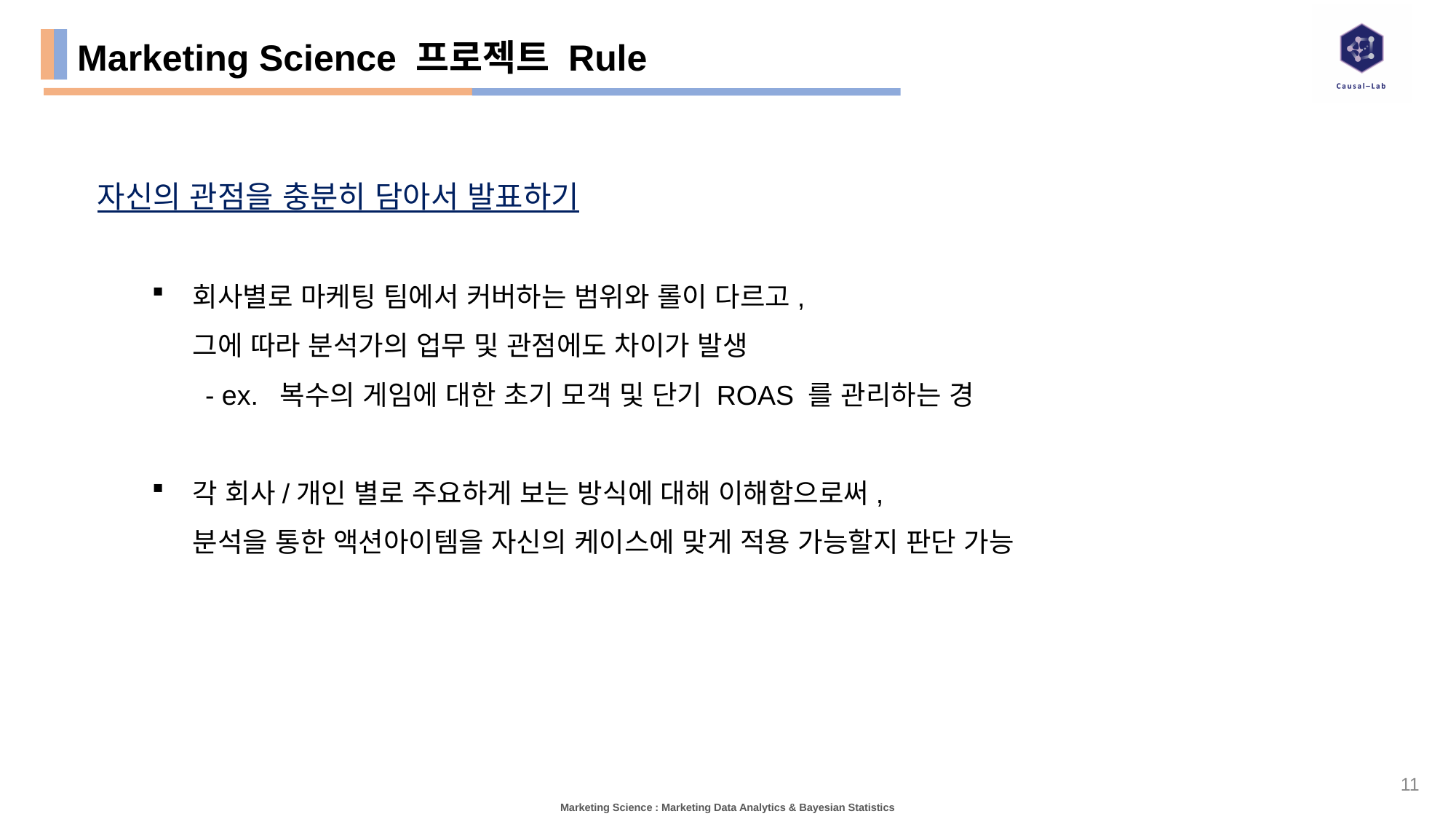

# Marketing Science 프로젝트 Rule
자신의 관점을 충분히 담아서 발표하기

회사별로 마케팅 팀에서 커버하는 범위와 롤이 다르고,
그에 따라 분석가의 업무 및 관점에도 차이가 발생
       - ex.  복수의 게임에 대한 초기 모객 및 단기 ROAS 를 관리하는 경

각 회사/개인 별로 주요하게 보는 방식에 대해 이해함으로써,
분석을 통한 액션아이템을 자신의 케이스에 맞게 적용 가능할지 판단 가능

11